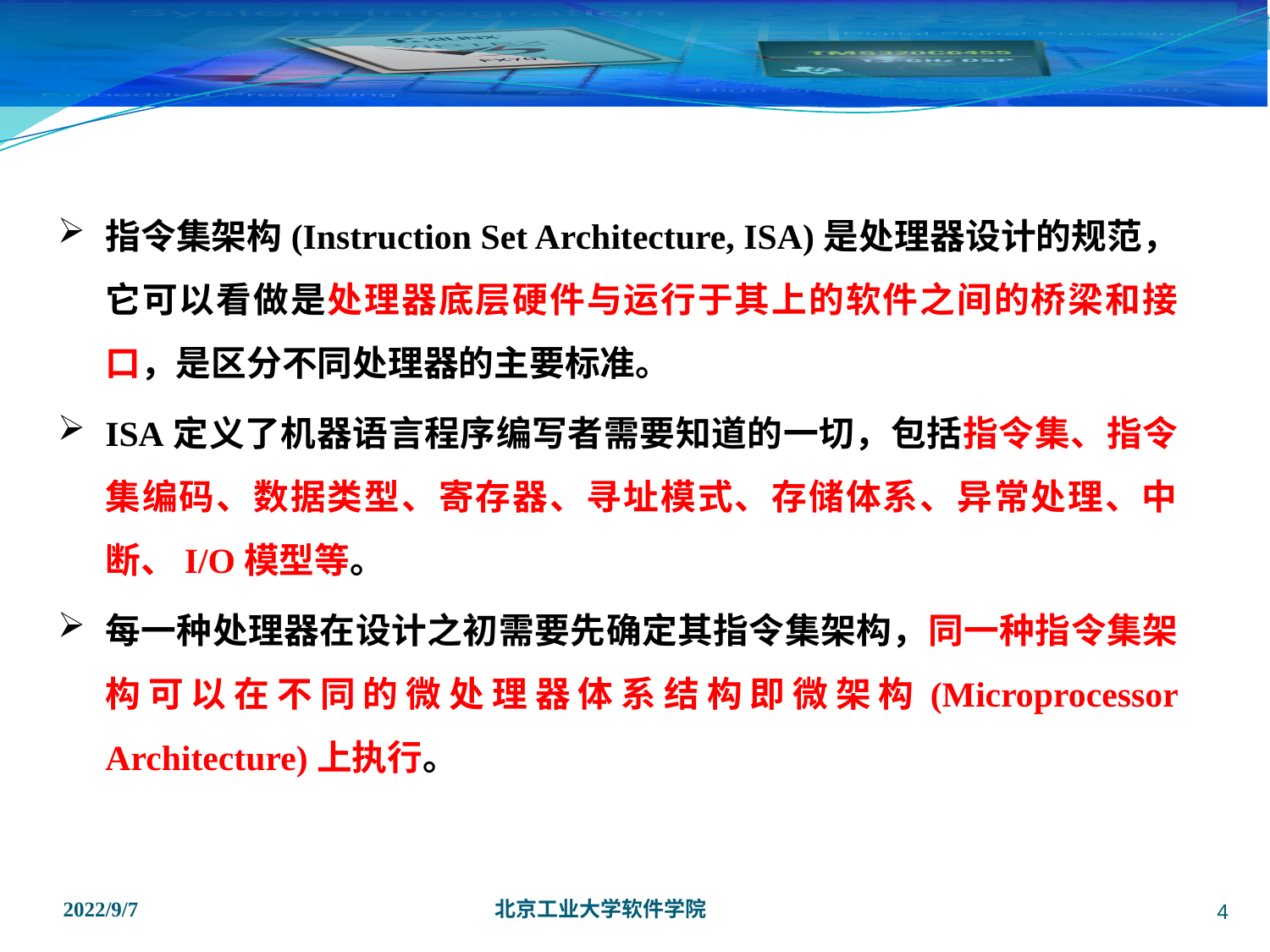

指令集架构(Instruction Set Architecture, ISA)是处理器设计的规范，它可以看做是处理器底层硬件与运行于其上的软件之间的桥梁和接口，是区分不同处理器的主要标准。
ISA定义了机器语言程序编写者需要知道的一切，包括指令集、指令集编码、数据类型、寄存器、寻址模式、存储体系、异常处理、中断、I/O模型等。
每一种处理器在设计之初需要先确定其指令集架构，同一种指令集架构可以在不同的微处理器体系结构即微架构(Microprocessor Architecture)上执行。